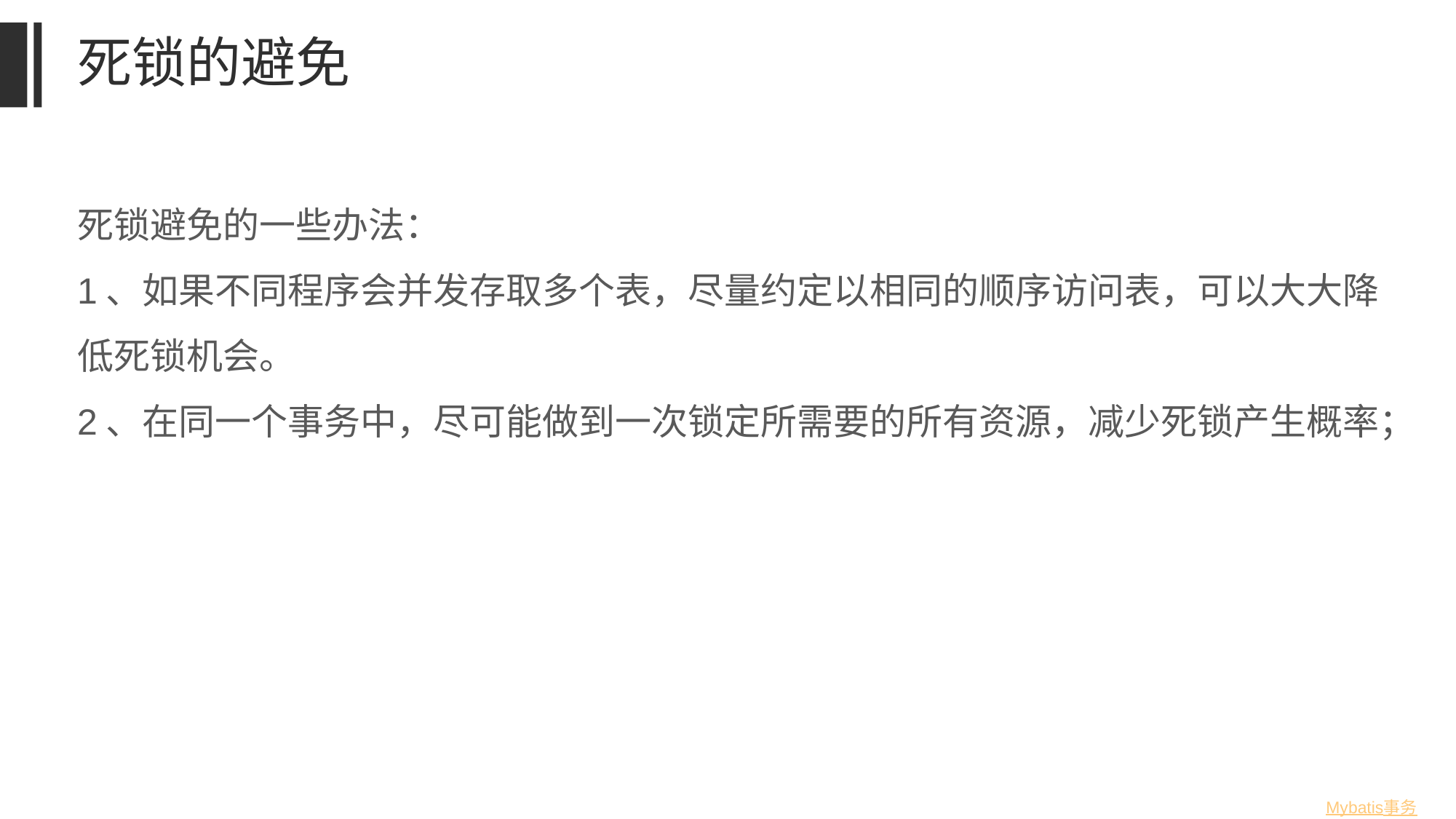

# 死锁的避免
死锁避免的一些办法：
1、如果不同程序会并发存取多个表，尽量约定以相同的顺序访问表，可以大大降低死锁机会。
2、在同一个事务中，尽可能做到一次锁定所需要的所有资源，减少死锁产生概率；
Mybatis事务